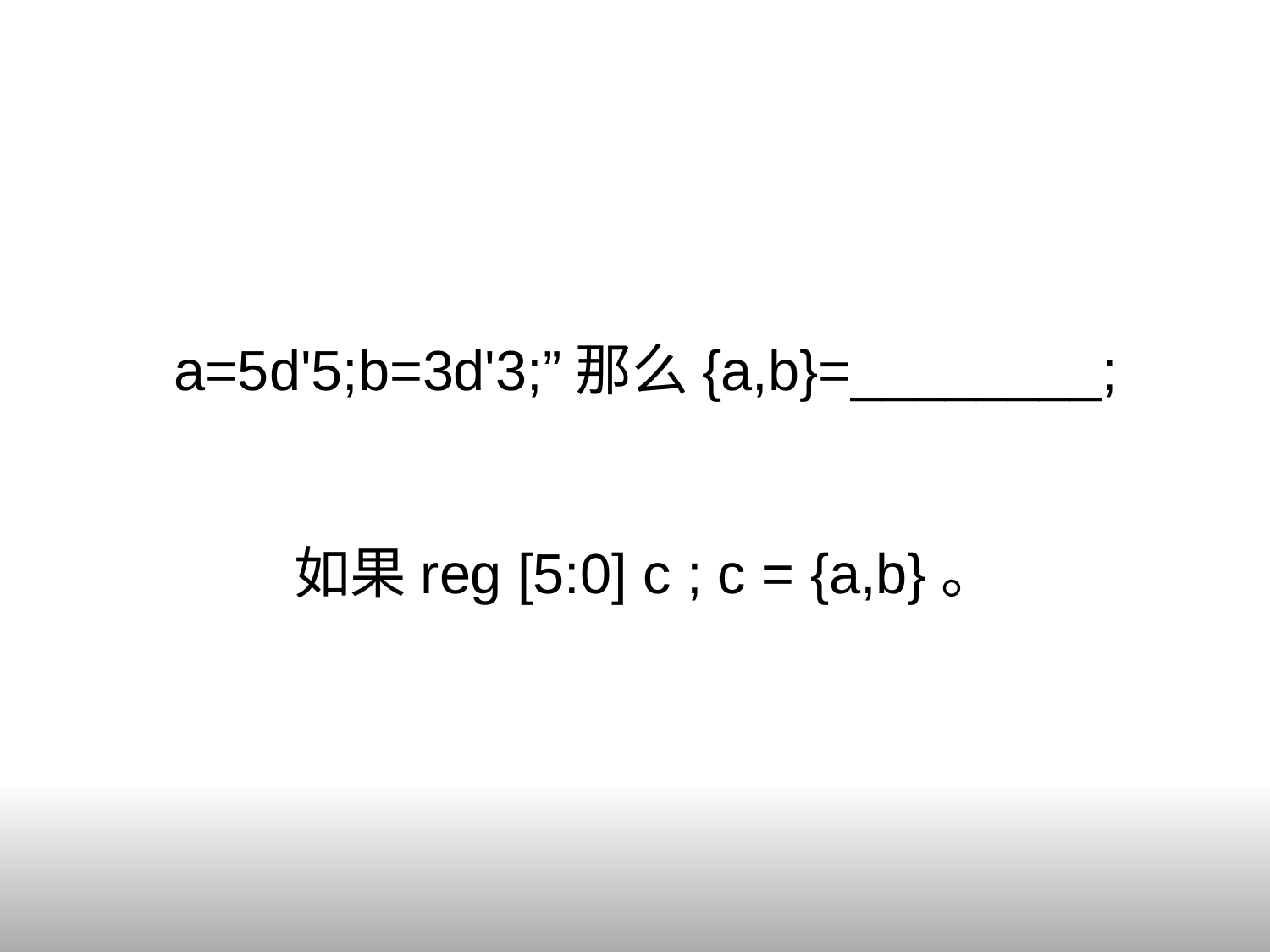

a=5d'5;b=3d'3;”那么{a,b}=________;

如果reg [5:0] c ; c = {a,b}。